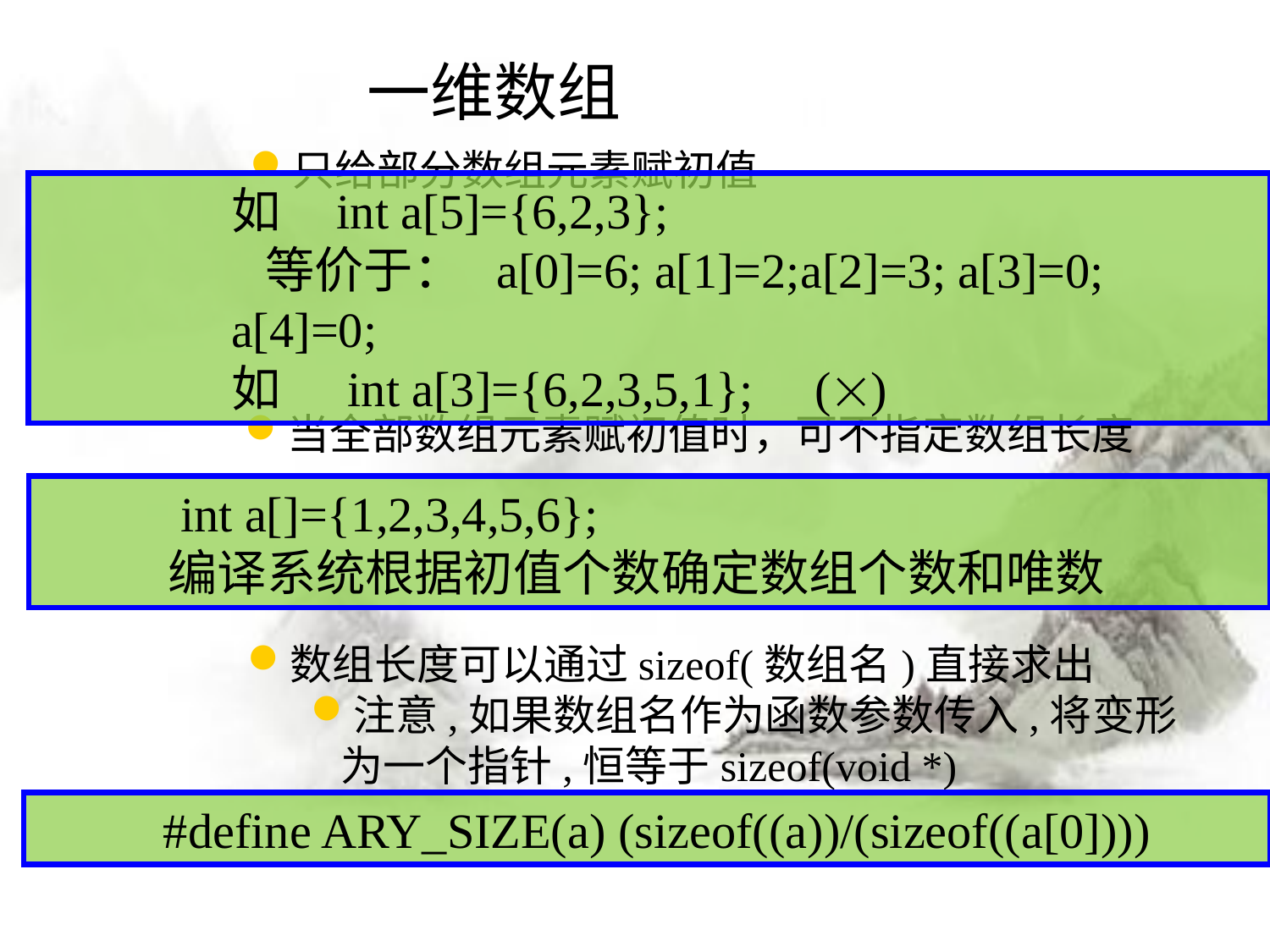

# 一维数组
只给部分数组元素赋初值
如    int a[5]={6,2,3};
  等价于：  a[0]=6; a[1]=2;a[2]=3; a[3]=0; a[4]=0;
如     int a[3]={6,2,3,5,1};     (×)
当全部数组元素赋初值时，可不指定数组长度
 int a[]={1,2,3,4,5,6};
编译系统根据初值个数确定数组个数和唯数
数组长度可以通过sizeof(数组名)直接求出
注意,如果数组名作为函数参数传入,将变形为一个指针,恒等于sizeof(void *)
#define ARY_SIZE(a) (sizeof((a))/(sizeof((a[0])))